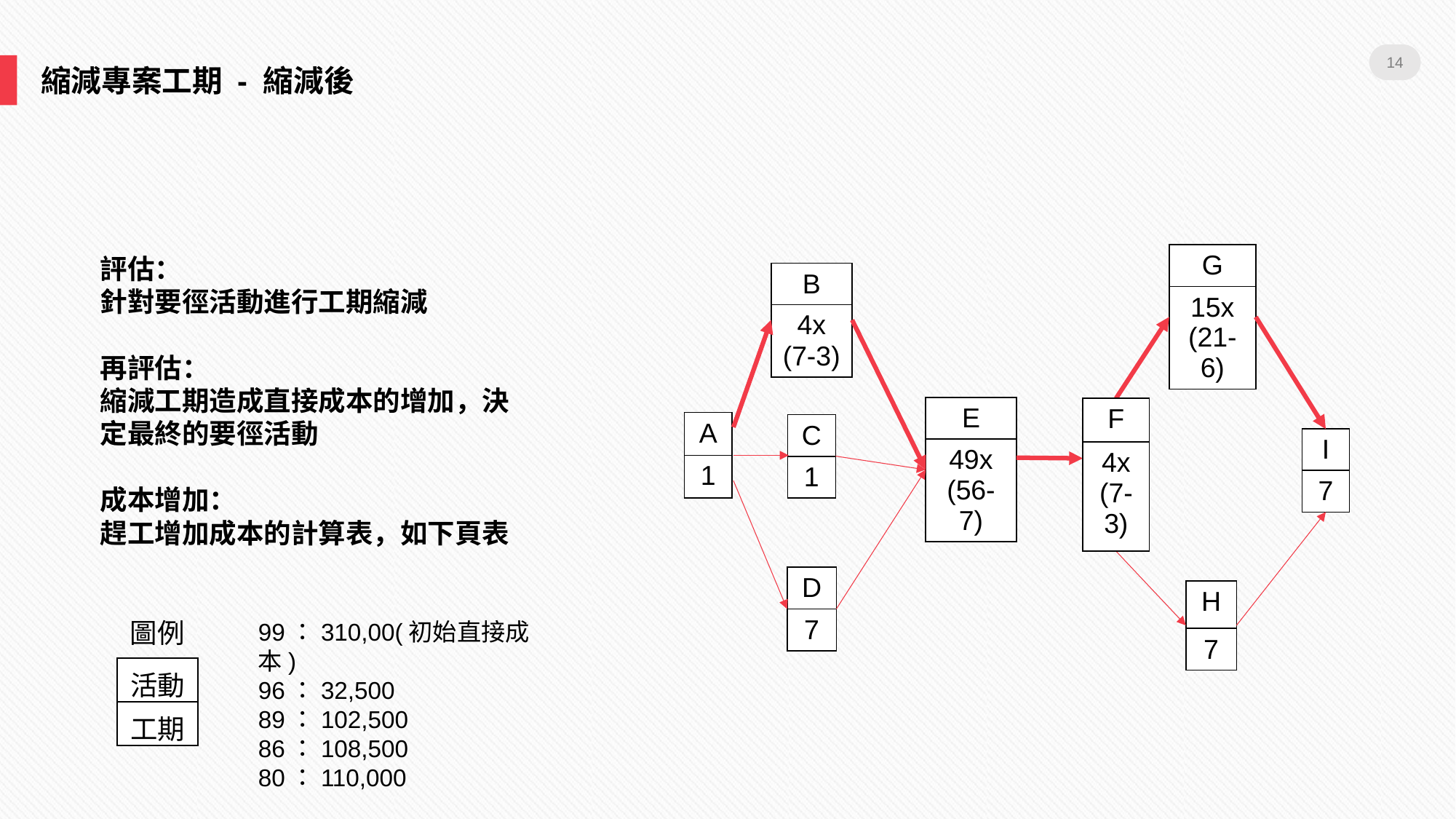

14
縮減專案工期 - 縮減後
| G |
| --- |
| 15x (21-6) |
評估：
針對要徑活動進行工期縮減

再評估：
縮減工期造成直接成本的增加，決
定最終的要徑活動

成本增加：
趕工增加成本的計算表，如下頁表
| B |
| --- |
| 4x (7-3) |
| E |
| --- |
| 49x (56-7) |
| F |
| --- |
| 4x (7-3) |
| A |
| --- |
| 1 |
| C |
| --- |
| 1 |
| I |
| --- |
| 7 |
| D |
| --- |
| 7 |
| H |
| --- |
| 7 |
圖例
99：310,00(初始直接成本)
96：32,500
89：102,500
86：108,500
80：110,000
| 活動 |
| --- |
| 工期 |